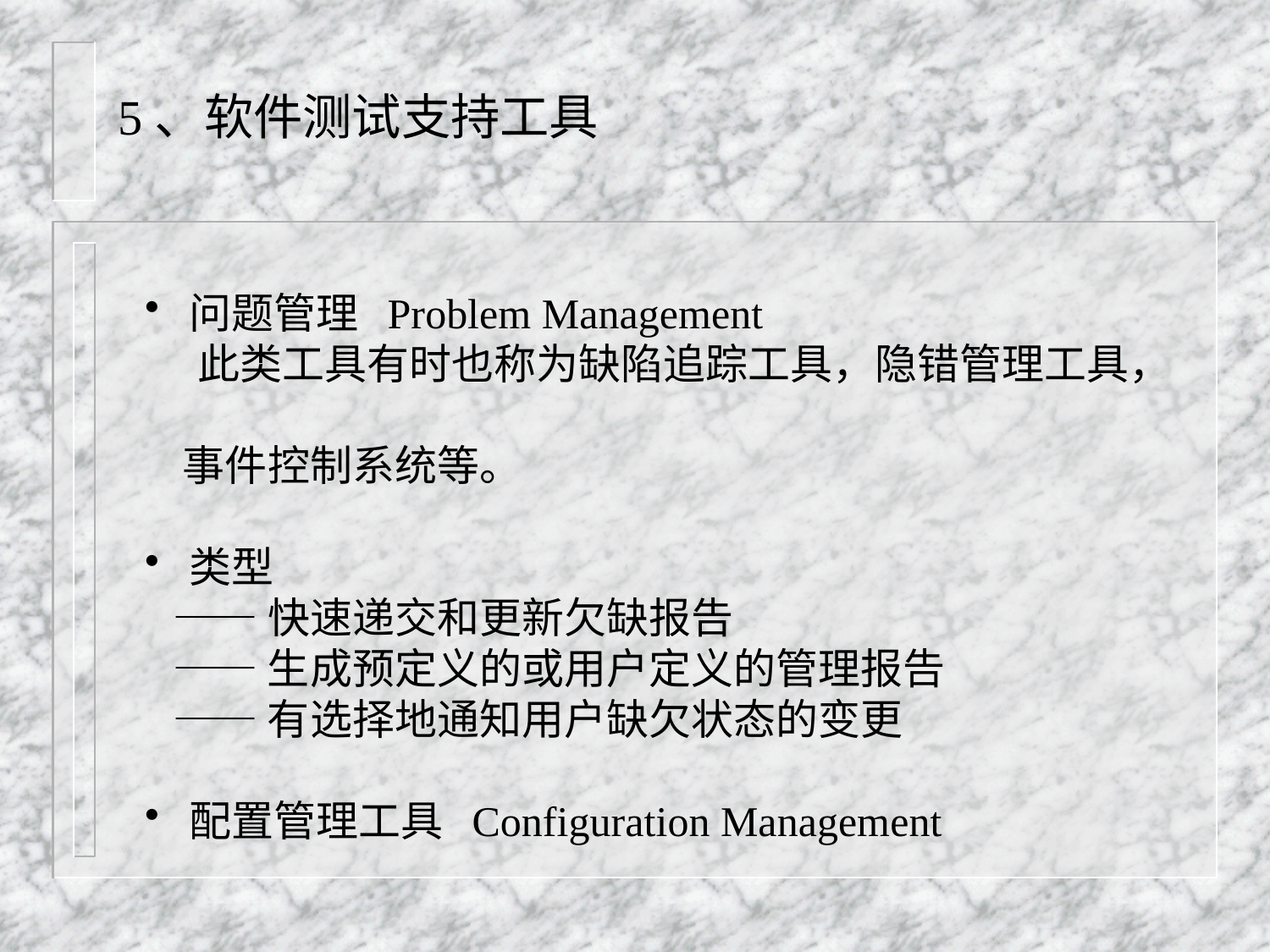

5、软件测试支持工具
  问题管理  Problem Management
    此类工具有时也称为缺陷追踪工具，隐错管理工具，
    事件控制系统等。
  类型
   —— 快速递交和更新欠缺报告
   —— 生成预定义的或用户定义的管理报告
   —— 有选择地通知用户缺欠状态的变更

  配置管理工具  Configuration Management